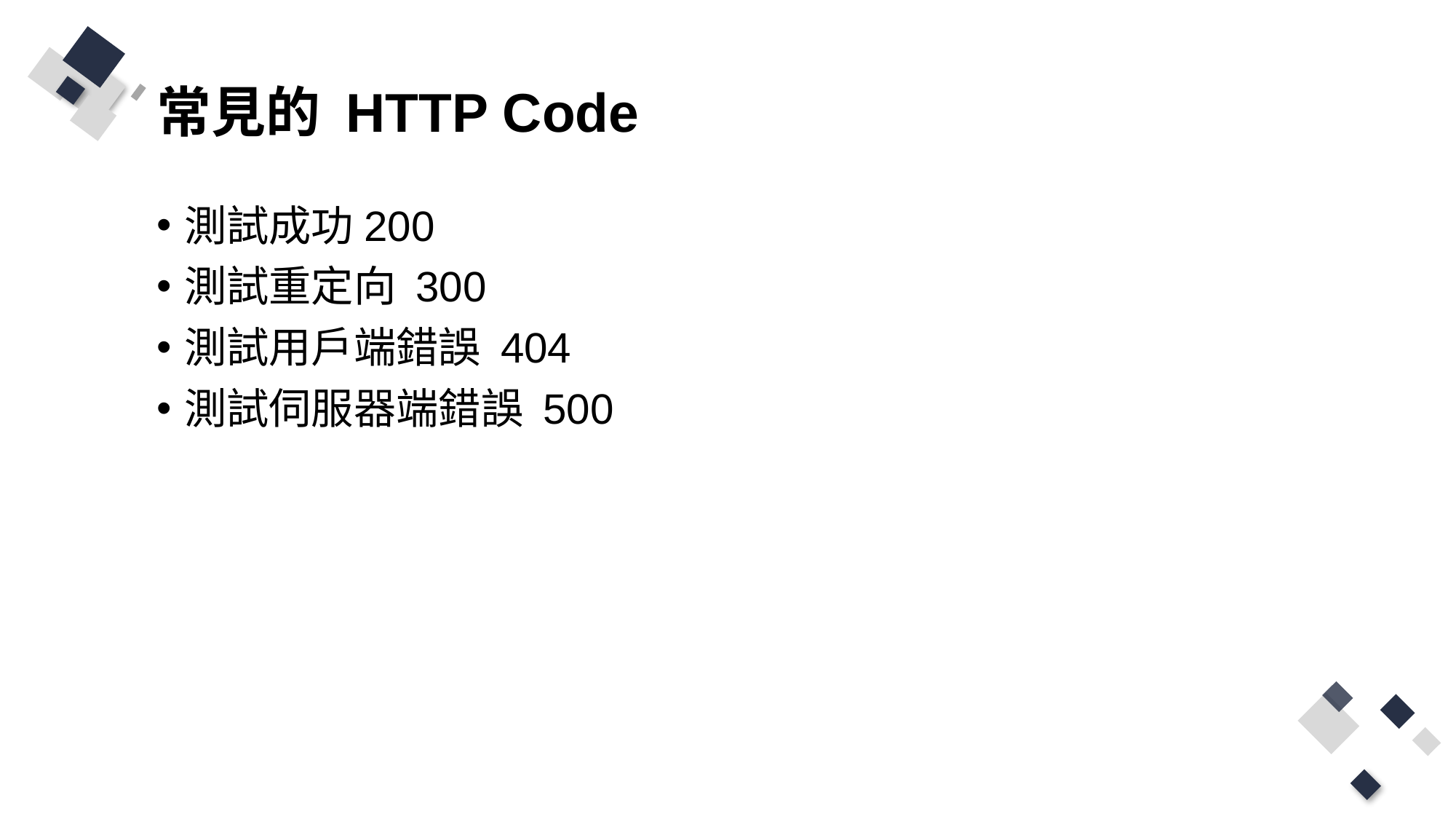

# 常見的 HTTP Code
測試成功200
測試重定向 300
測試用戶端錯誤 404
測試伺服器端錯誤 500